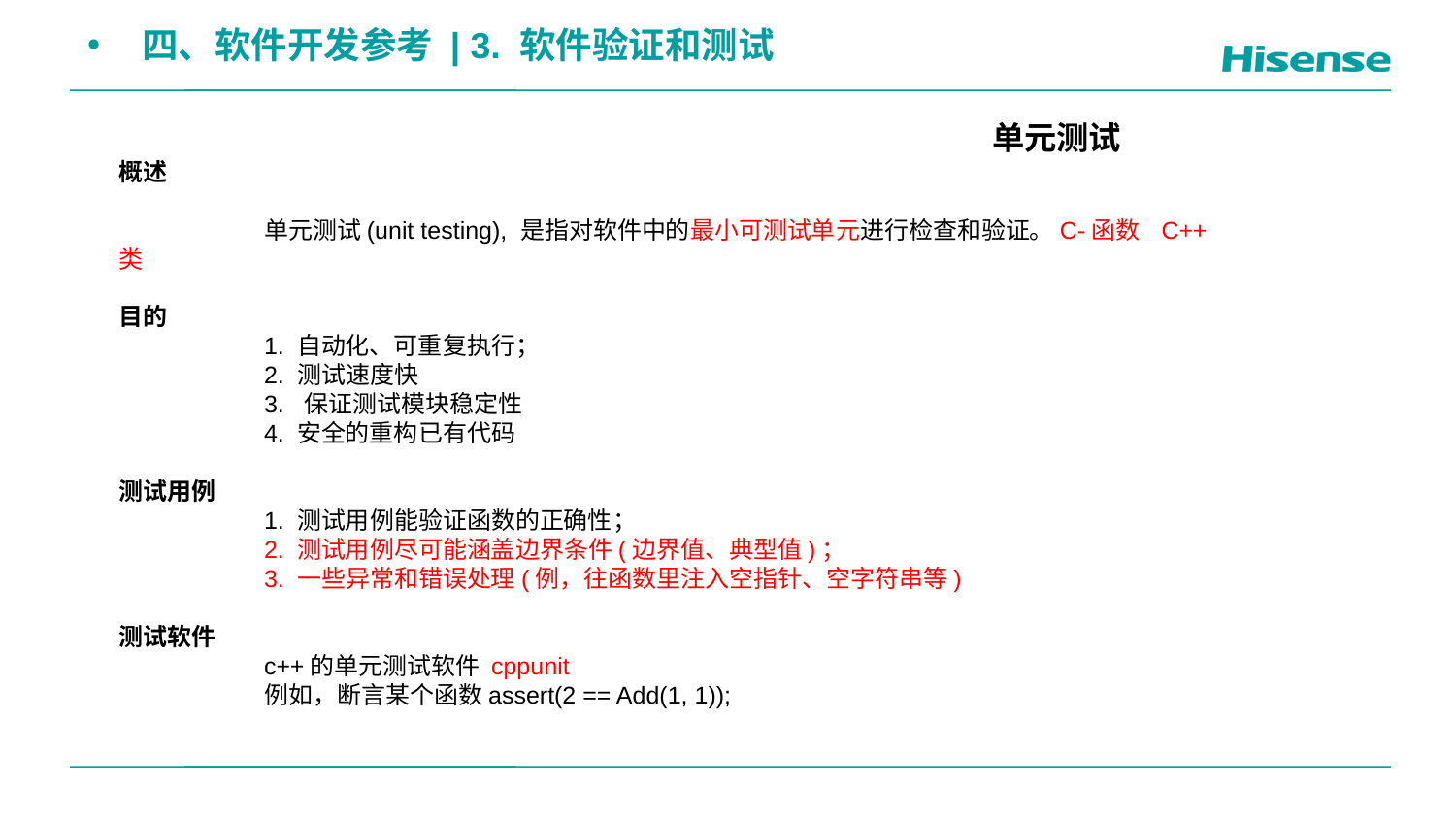

四、软件开发参考 | 3. 软件验证和测试

						单元测试
概述

	单元测试(unit testing), 是指对软件中的最小可测试单元进行检查和验证。C-函数   C++ 类

目的
	1. 自动化、可重复执行；
	2. 测试速度快
	3.  保证测试模块稳定性
	4. 安全的重构已有代码

测试用例
	1. 测试用例能验证函数的正确性；
	2. 测试用例尽可能涵盖边界条件(边界值、典型值)；
	3. 一些异常和错误处理(例，往函数里注入空指针、空字符串等)

测试软件
	c++的单元测试软件 cppunit
	例如，断言某个函数assert(2 == Add(1, 1));